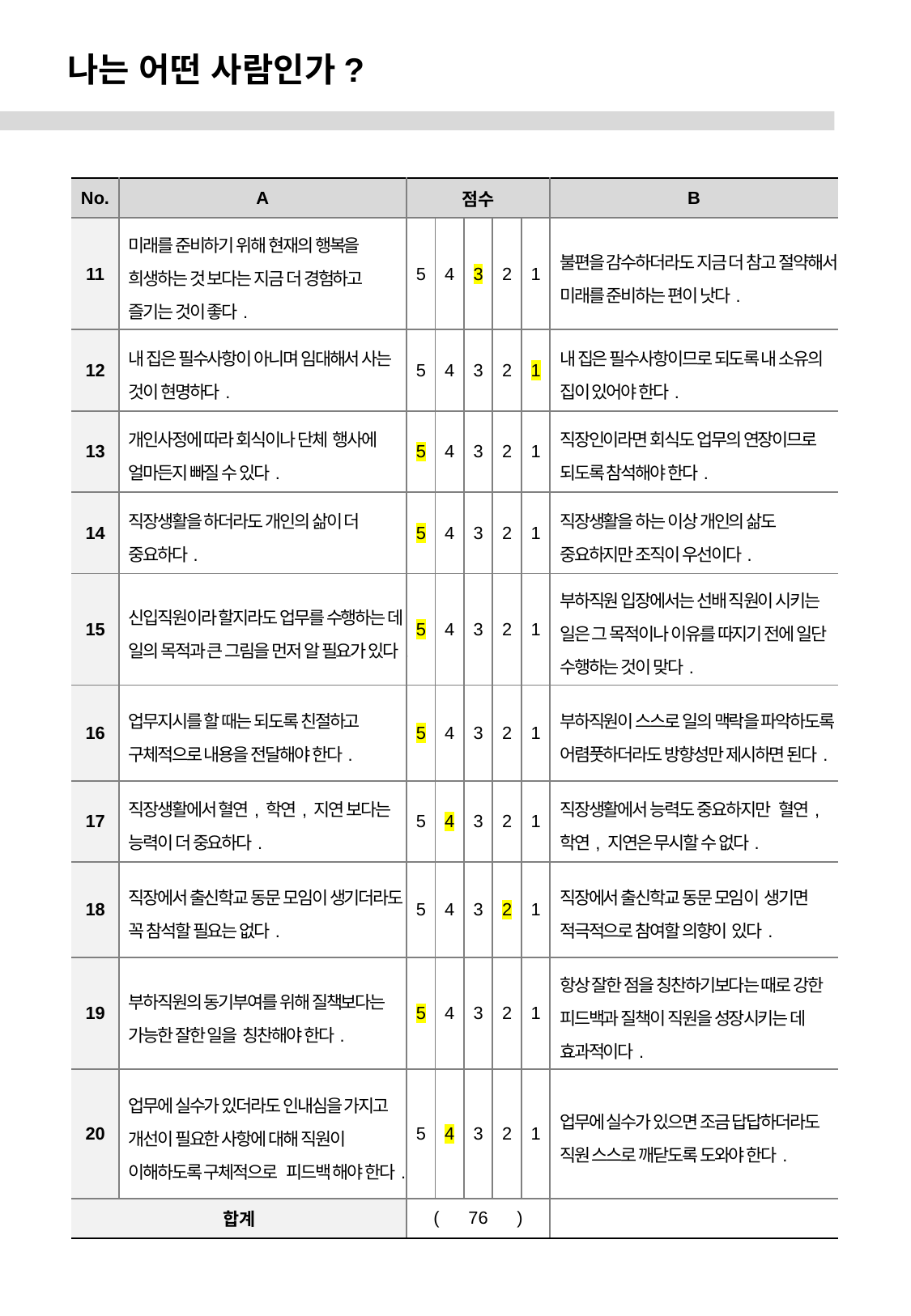

# 나는 어떤 사람인가?
| No. | A | 점수 |  |  |  |  | B |
| --- | --- | --- | --- | --- | --- | --- | --- |
| 11 | 미래를 준비하기 위해 현재의 행복을 희생하는 것 보다는 지금 더 경험하고 즐기는 것이 좋다. | 5 | 4 | 3 | 2 | 1 | 불편을 감수하더라도 지금 더 참고 절약해서 미래를 준비하는 편이 낫다. |
| 12 | 내 집은 필수사항이 아니며 임대해서 사는 것이 현명하다. | 5 | 4 | 3 | 2 | 1 | 내 집은 필수사항이므로 되도록 내 소유의 집이 있어야 한다. |
| 13 | 개인사정에 따라 회식이나 단체 행사에 얼마든지 빠질 수 있다. | 5 | 4 | 3 | 2 | 1 | 직장인이라면 회식도 업무의 연장이므로 되도록 참석해야 한다. |
| 14 | 직장생활을 하더라도 개인의 삶이 더 중요하다. | 5 | 4 | 3 | 2 | 1 | 직장생활을 하는 이상 개인의 삶도 중요하지만 조직이 우선이다. |
| 15 | 신입직원이라 할지라도 업무를 수행하는 데 일의 목적과 큰 그림을 먼저 알 필요가 있다. | 5 | 4 | 3 | 2 | 1 | 부하직원 입장에서는 선배 직원이 시키는 일은 그 목적이나 이유를 따지기 전에 일단 수행하는 것이 맞다. |
| 16 | 업무지시를 할 때는 되도록 친절하고 구체적으로 내용을 전달해야 한다. | 5 | 4 | 3 | 2 | 1 | 부하직원이 스스로 일의 맥락을 파악하도록 어렴풋하더라도 방향성만 제시하면 된다. |
| 17 | 직장생활에서 혈연, 학연, 지연 보다는 능력이 더 중요하다. | 5 | 4 | 3 | 2 | 1 | 직장생활에서 능력도 중요하지만 혈연, 학연, 지연은 무시할 수 없다. |
| 18 | 직장에서 출신학교 동문 모임이 생기더라도 꼭 참석할 필요는 없다. | 5 | 4 | 3 | 2 | 1 | 직장에서 출신학교 동문 모임이 생기면 적극적으로 참여할 의향이 있다. |
| 19 | 부하직원의 동기부여를 위해 질책보다는 가능한 잘한 일을 칭찬해야 한다. | 5 | 4 | 3 | 2 | 1 | 항상 잘한 점을 칭찬하기보다는 때로 강한 피드백과 질책이 직원을 성장시키는 데 효과적이다. |
| 20 | 업무에 실수가 있더라도 인내심을 가지고 개선이 필요한 사항에 대해 직원이 이해하도록 구체적으로 피드백 해야 한다. | 5 | 4 | 3 | 2 | 1 | 업무에 실수가 있으면 조금 답답하더라도 직원 스스로 깨닫도록 도와야 한다. |
| 합계 |  | ( 76 ) |  |  |  |  |  |